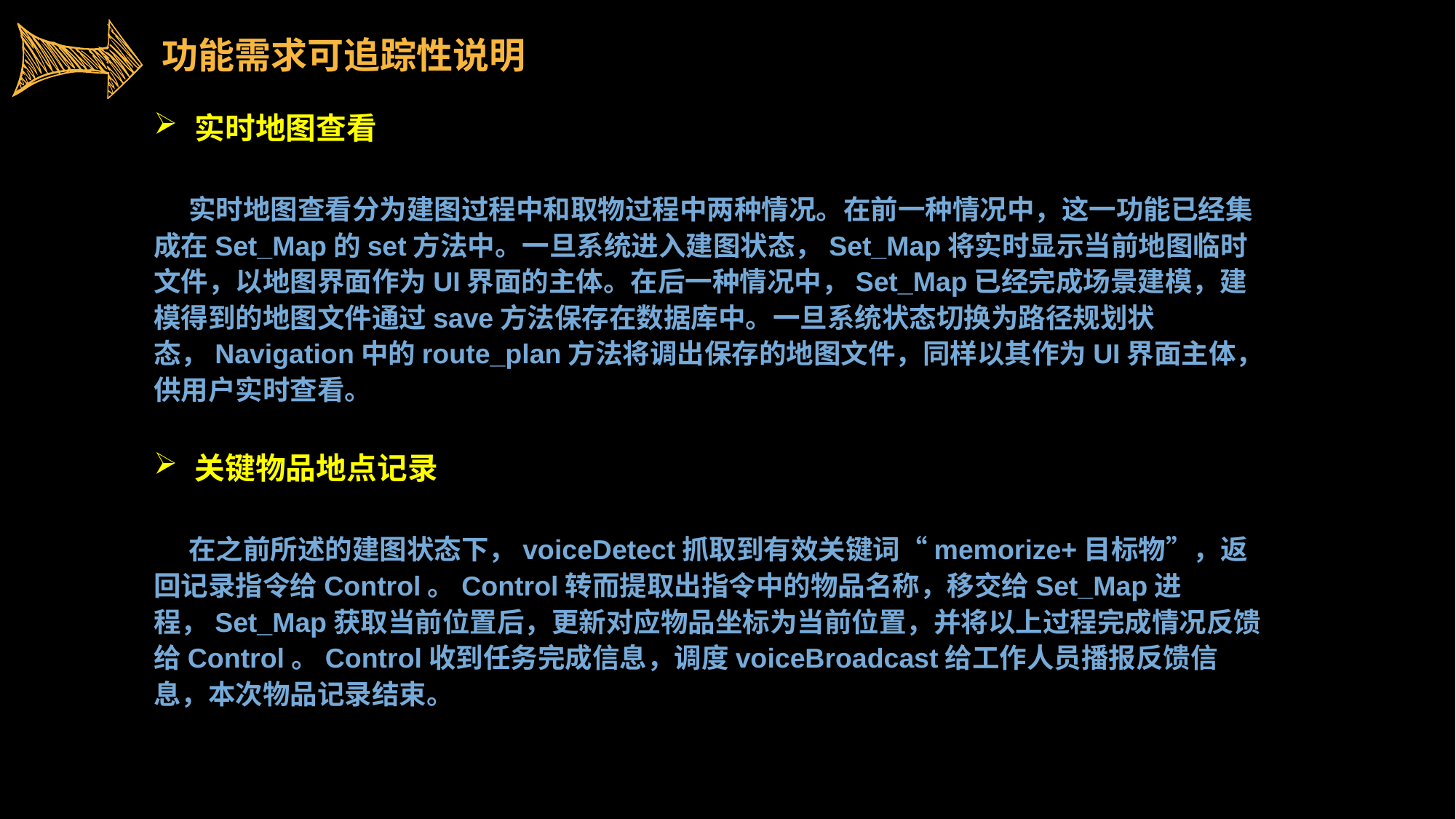

功能需求可追踪性说明
实时地图查看

    实时地图查看分为建图过程中和取物过程中两种情况。在前一种情况中，这一功能已经集成在Set_Map的set方法中。一旦系统进入建图状态，Set_Map将实时显示当前地图临时文件，以地图界面作为UI界面的主体。在后一种情况中，Set_Map已经完成场景建模，建模得到的地图文件通过save方法保存在数据库中。一旦系统状态切换为路径规划状态，Navigation中的route_plan方法将调出保存的地图文件，同样以其作为UI界面主体，供用户实时查看。

关键物品地点记录

    在之前所述的建图状态下，voiceDetect抓取到有效关键词“memorize+目标物”，返回记录指令给Control。Control转而提取出指令中的物品名称，移交给Set_Map进程，Set_Map获取当前位置后，更新对应物品坐标为当前位置，并将以上过程完成情况反馈给Control。Control收到任务完成信息，调度voiceBroadcast给工作人员播报反馈信息，本次物品记录结束。